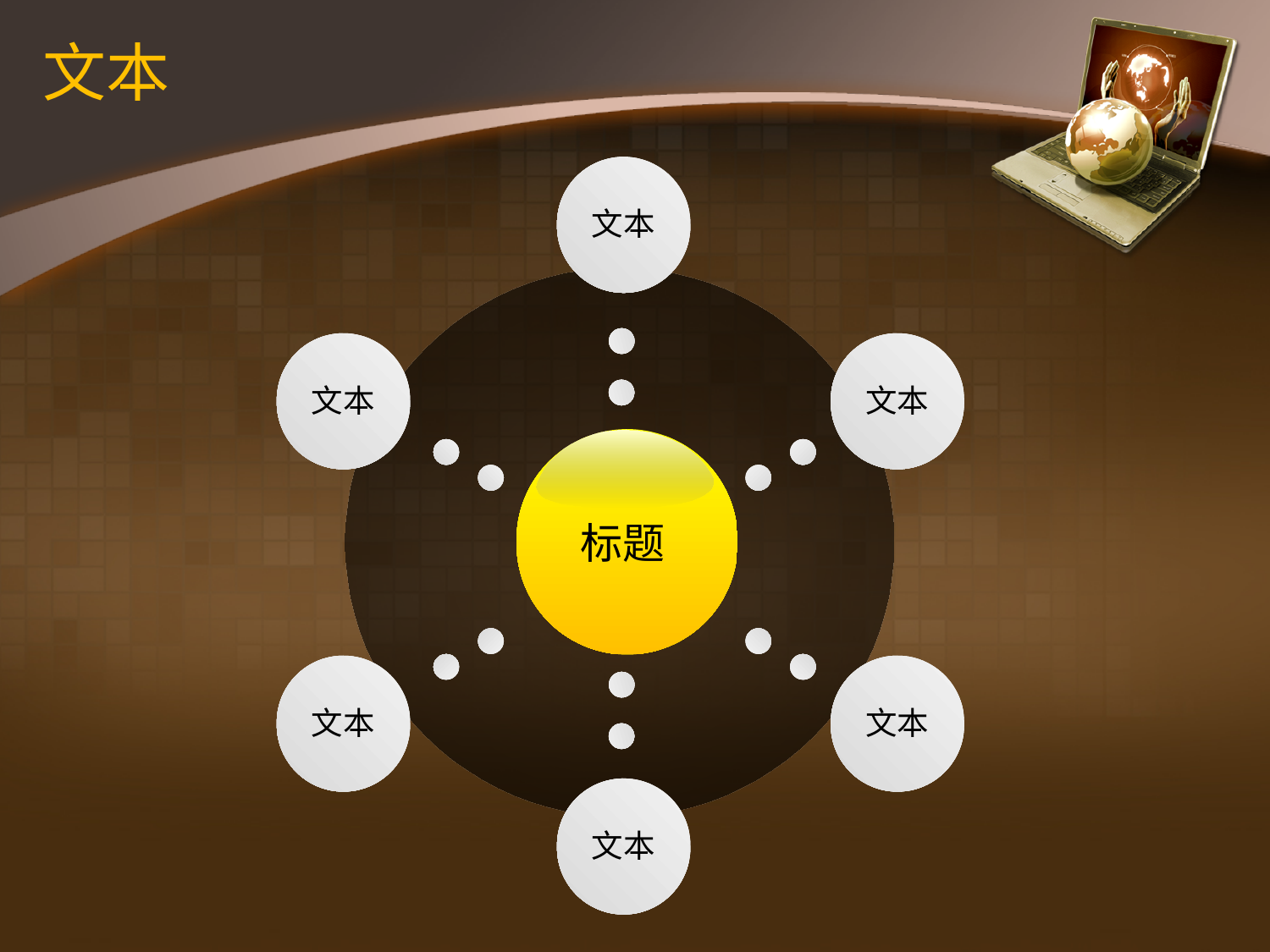

# 文本

文本

文本
文本

标题

文本
文本

文本